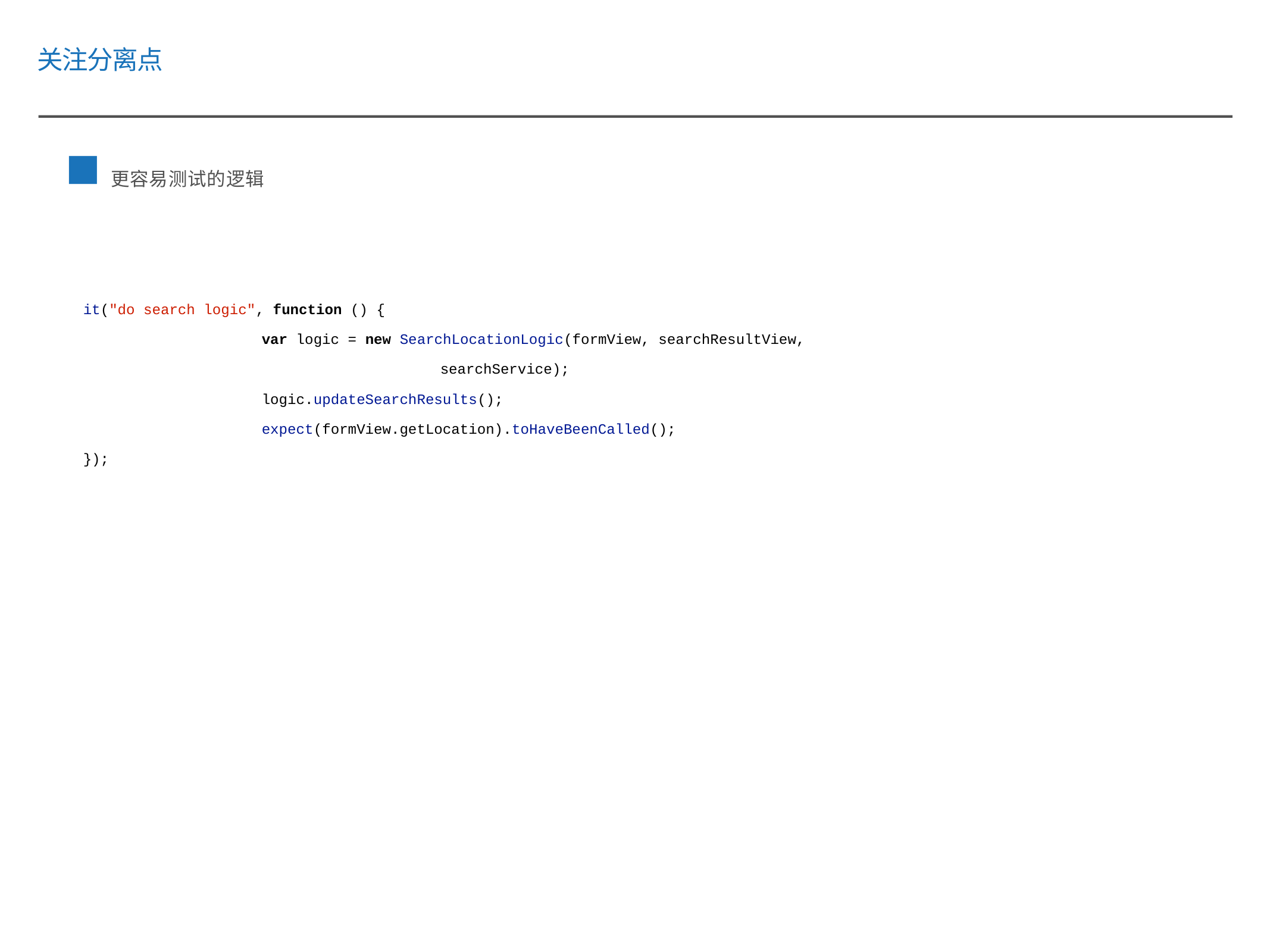

关注分离点
更容易测试的逻辑

it("do search logic", function () {
		var logic = new SearchLocationLogic(formView, searchResultView,
				searchService);
		logic.updateSearchResults();
		expect(formView.getLocation).toHaveBeenCalled();
});